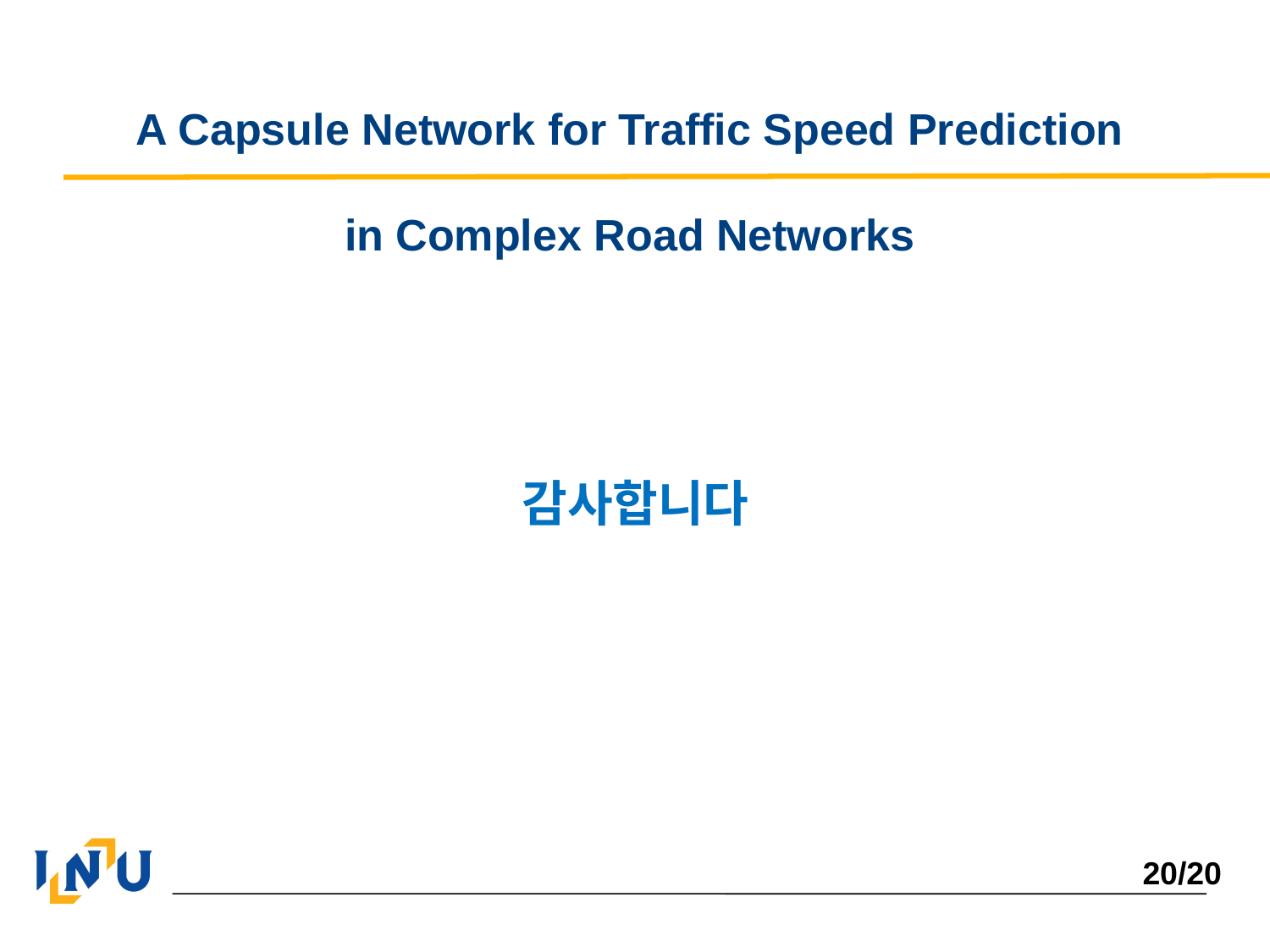

A Capsule Network for Traffic Speed Prediction
in Complex Road Networks
감사합니다